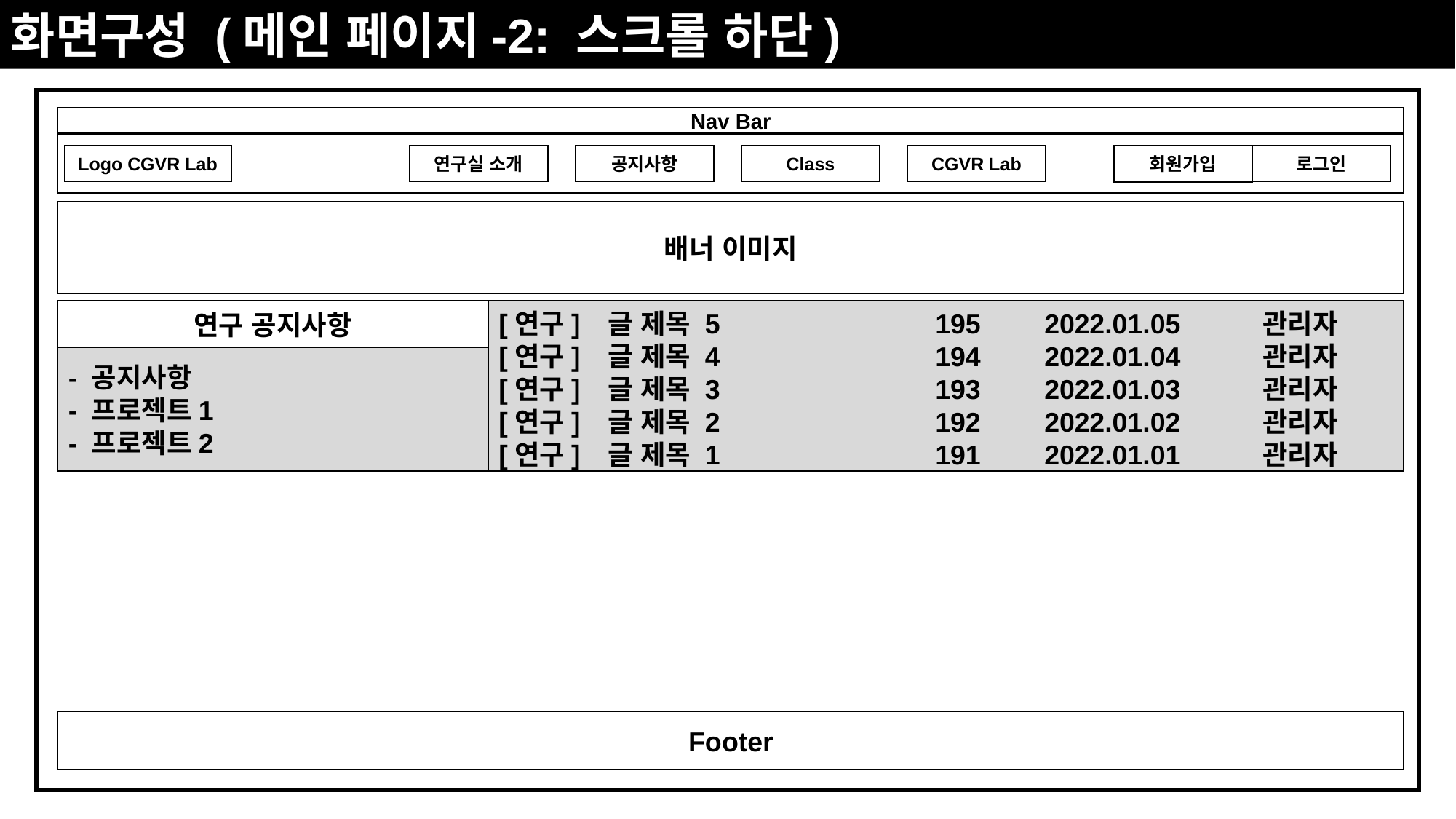

화면구성 (메인 페이지-2: 스크롤 하단)

Nav Bar

Logo CGVR Lab
연구실 소개
공지사항
Class
CGVR Lab
로그인
회원가입
배너 이미지
[연구]	글 제목 5		195	2022.01.05	관리자
[연구]	글 제목 4		194	2022.01.04	관리자
[연구]	글 제목 3		193	2022.01.03	관리자
[연구]	글 제목 2		192	2022.01.02	관리자
[연구]	글 제목 1		191	2022.01.01	관리자
연구 공지사항
- 공지사항
- 프로젝트1
- 프로젝트2
Footer